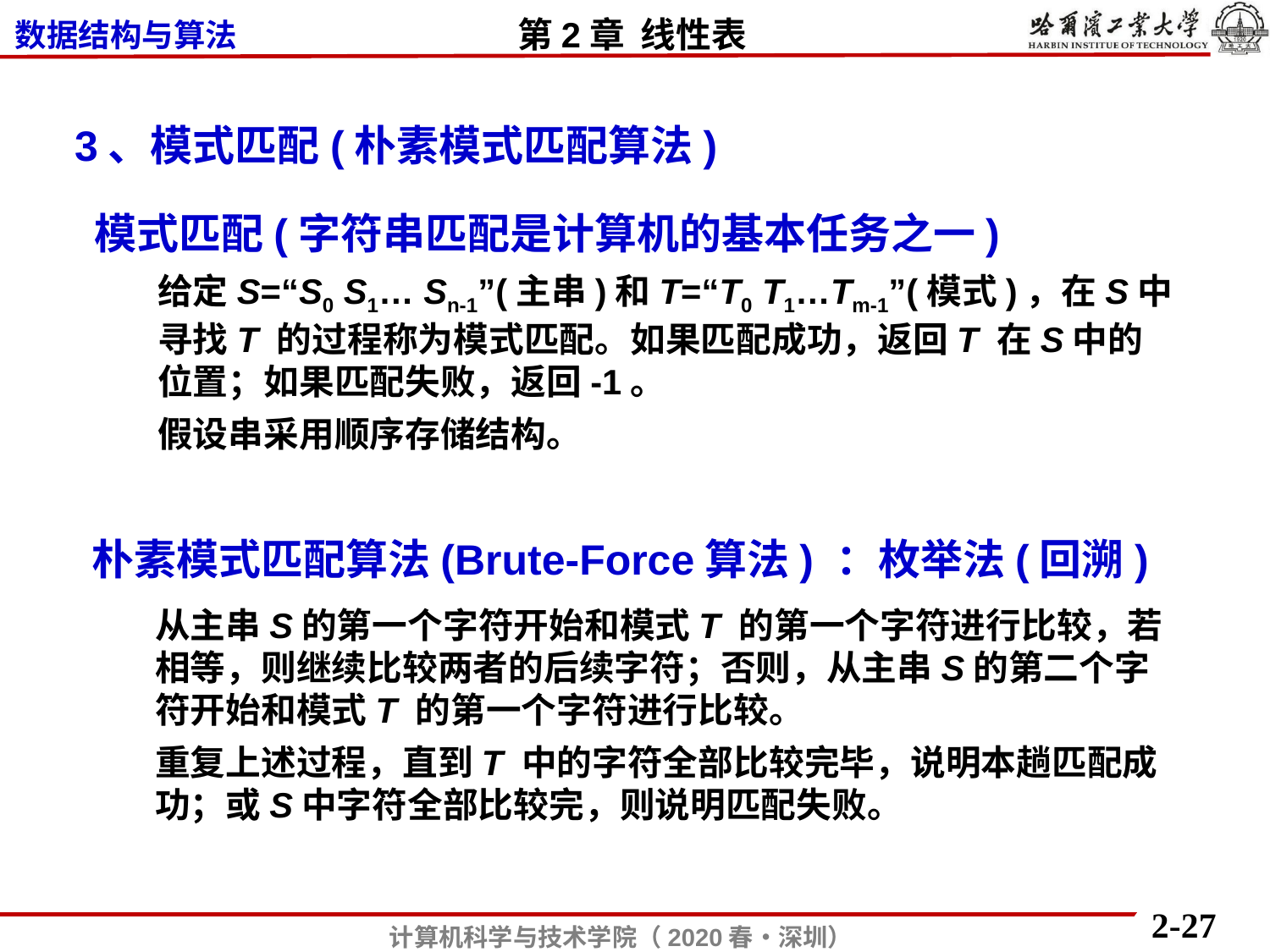

3、模式匹配(朴素模式匹配算法)
模式匹配(字符串匹配是计算机的基本任务之一)
给定S=“S0 S1… Sn-1”(主串)和T=“T0 T1…Tm-1”(模式)，在S中寻找T 的过程称为模式匹配。如果匹配成功，返回T 在S中的位置；如果匹配失败，返回-1。
假设串采用顺序存储结构。
朴素模式匹配算法(Brute-Force算法) ：枚举法(回溯)
从主串S的第一个字符开始和模式T 的第一个字符进行比较，若相等，则继续比较两者的后续字符；否则，从主串S的第二个字符开始和模式T 的第一个字符进行比较。
重复上述过程，直到T 中的字符全部比较完毕，说明本趟匹配成功；或S中字符全部比较完，则说明匹配失败。